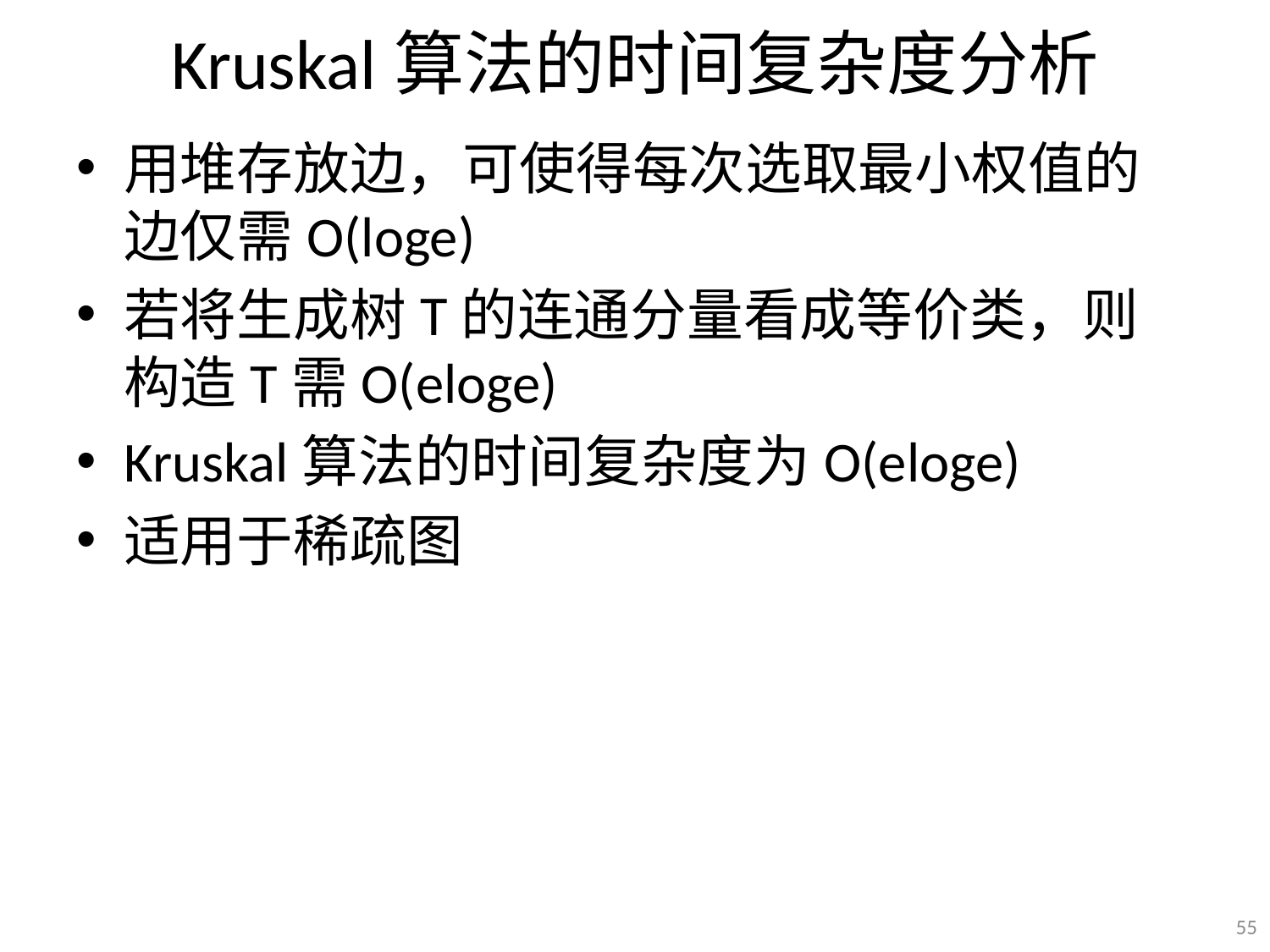

# Kruskal算法的时间复杂度分析
用堆存放边，可使得每次选取最小权值的边仅需O(loge)
若将生成树T的连通分量看成等价类，则构造T需O(eloge)
Kruskal算法的时间复杂度为O(eloge)
适用于稀疏图

55